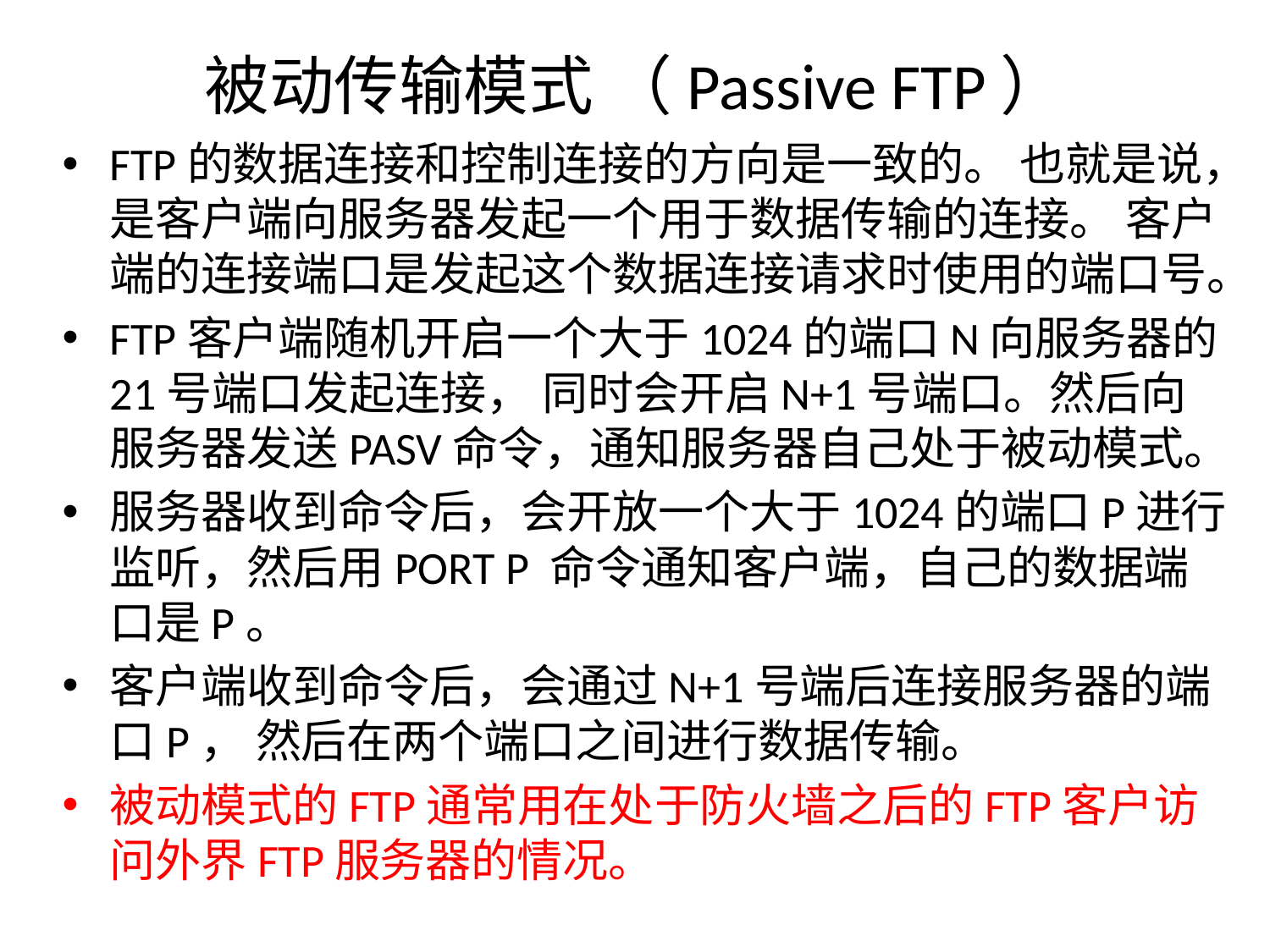

# 被动传输模式 （Passive FTP）
FTP的数据连接和控制连接的方向是一致的。 也就是说，是客户端向服务器发起一个用于数据传输的连接。 客户端的连接端口是发起这个数据连接请求时使用的端口号。
FTP客户端随机开启一个大于1024的端口N向服务器的21号端口发起连接， 同时会开启N+1号端口。然后向服务器发送PASV命令，通知服务器自己处于被动模式。
服务器收到命令后，会开放一个大于1024的端口P进行监听，然后用PORT P 命令通知客户端，自己的数据端口是P。
客户端收到命令后，会通过N+1号端后连接服务器的端口P， 然后在两个端口之间进行数据传输。
被动模式的FTP通常用在处于防火墙之后的FTP客户访问外界FTP服务器的情况。